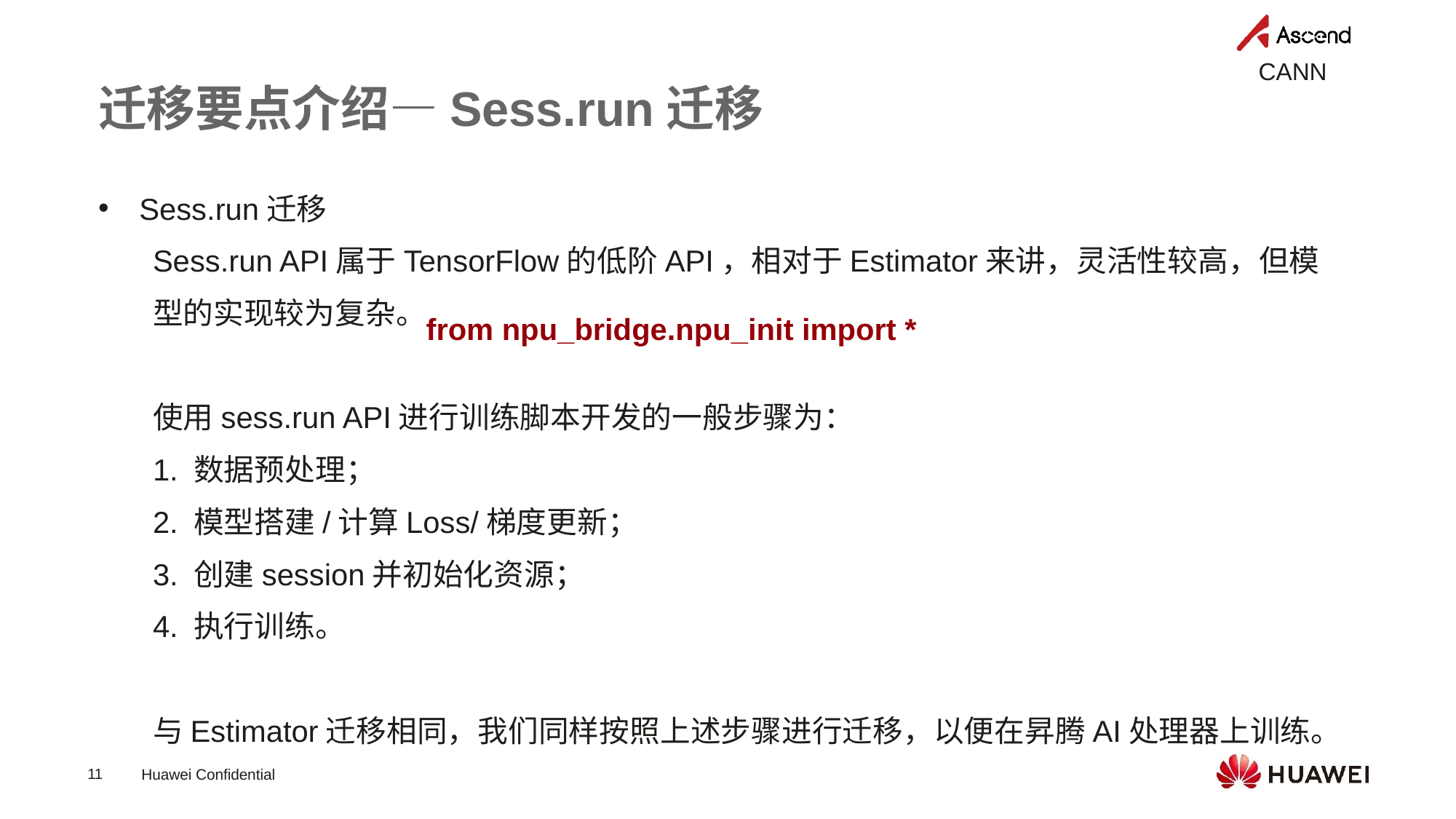

迁移要点介绍—Sess.run迁移
Sess.run迁移
Sess.run API属于TensorFlow的低阶API，相对于Estimator来讲，灵活性较高，但模型的实现较为复杂。

使用sess.run API进行训练脚本开发的一般步骤为：
1. 数据预处理；
2. 模型搭建/计算Loss/梯度更新；
3. 创建session并初始化资源；
4. 执行训练。

与Estimator迁移相同，我们同样按照上述步骤进行迁移，以便在昇腾AI处理器上训练。
from npu_bridge.npu_init import *